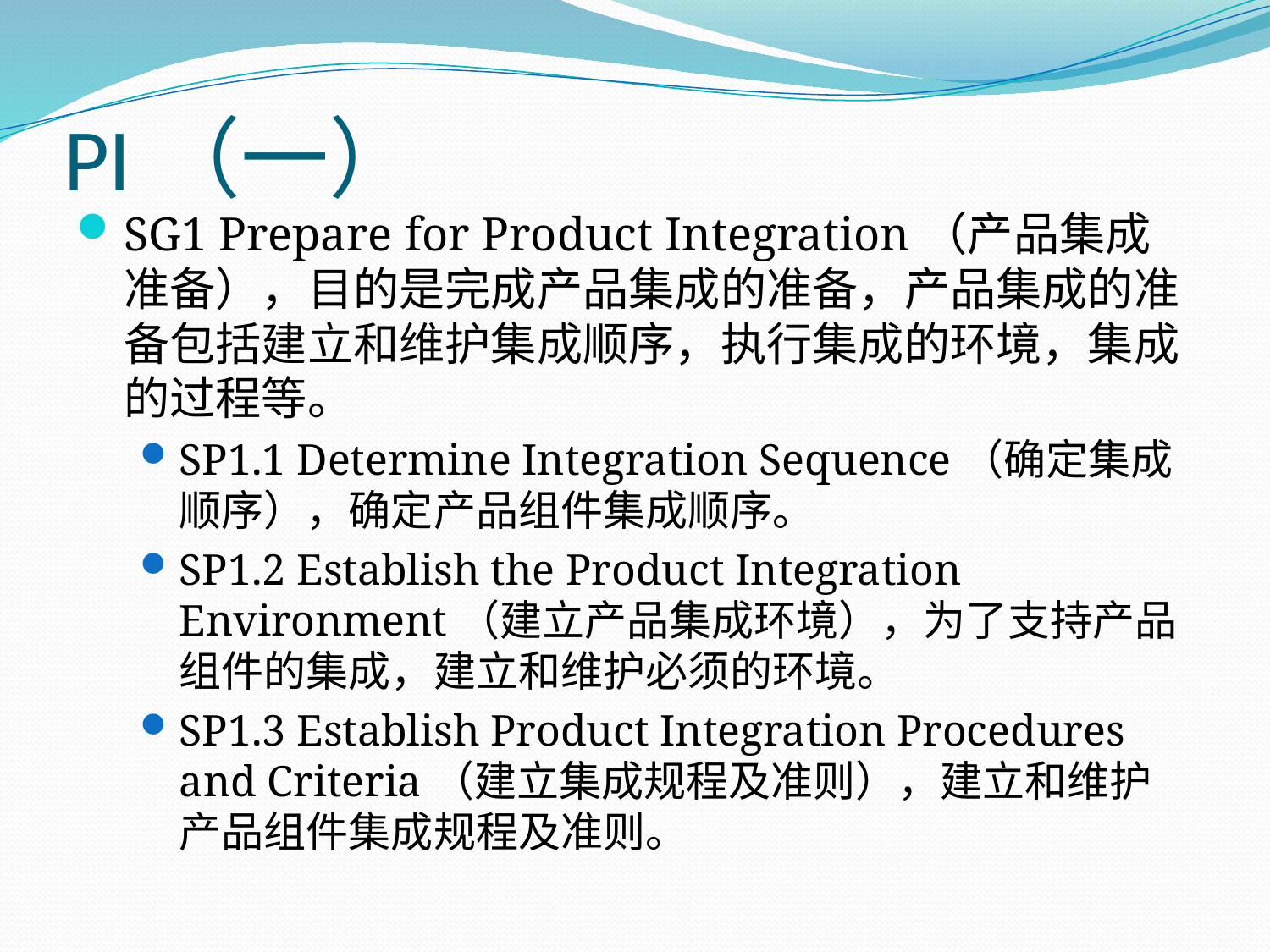

# PI（一）
SG1 Prepare for Product Integration（产品集成准备），目的是完成产品集成的准备，产品集成的准备包括建立和维护集成顺序，执行集成的环境，集成的过程等。
SP1.1 Determine Integration Sequence（确定集成顺序），确定产品组件集成顺序。
SP1.2 Establish the Product Integration Environment（建立产品集成环境），为了支持产品组件的集成，建立和维护必须的环境。
SP1.3 Establish Product Integration Procedures and Criteria（建立集成规程及准则），建立和维护产品组件集成规程及准则。